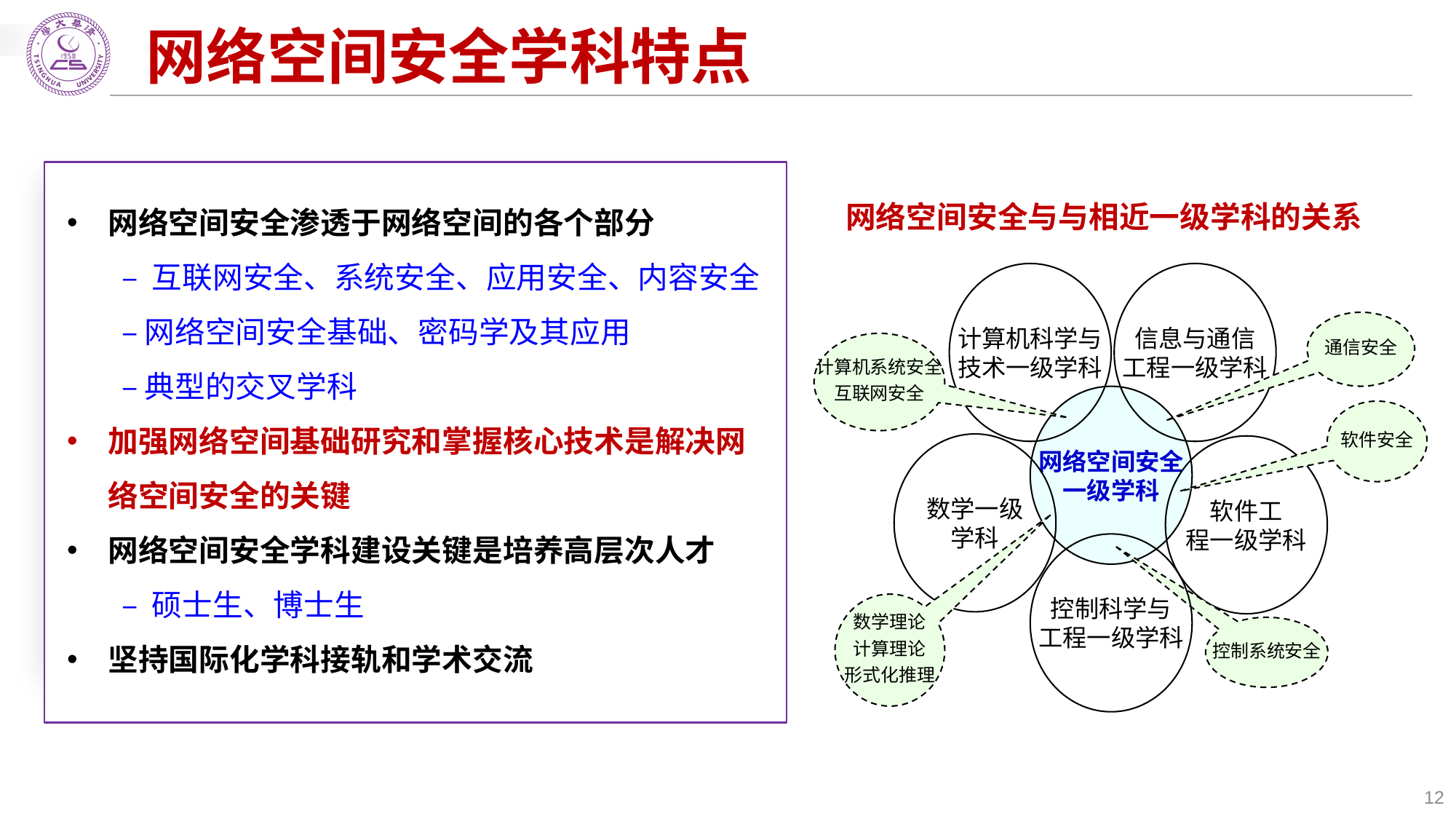

# 网络空间安全学科特点

网络空间安全渗透于网络空间的各个部分
– 互联网安全、系统安全、应用安全、内容安全 – 网络空间安全基础、密码学及其应用
– 典型的交叉学科
加强网络空间基础研究和掌握核心技术是解决网络空间安全的关键
网络空间安全学科建设关键是培养高层次人才
– 硕士生、博士生
坚持国际化学科接轨和学术交流
网络空间安全与与相近一级学科的关系
计算机科学与
技术一级学科
信息与通信
工程一级学科
通信安全
计算机系统安全
互联网安全
网络空间安全
一级学科
软件安全
数学一级
学科
软件工
程一级学科
数学理论
计算理论
形式化推理
控制系统安全
控制科学与
工程一级学科
12